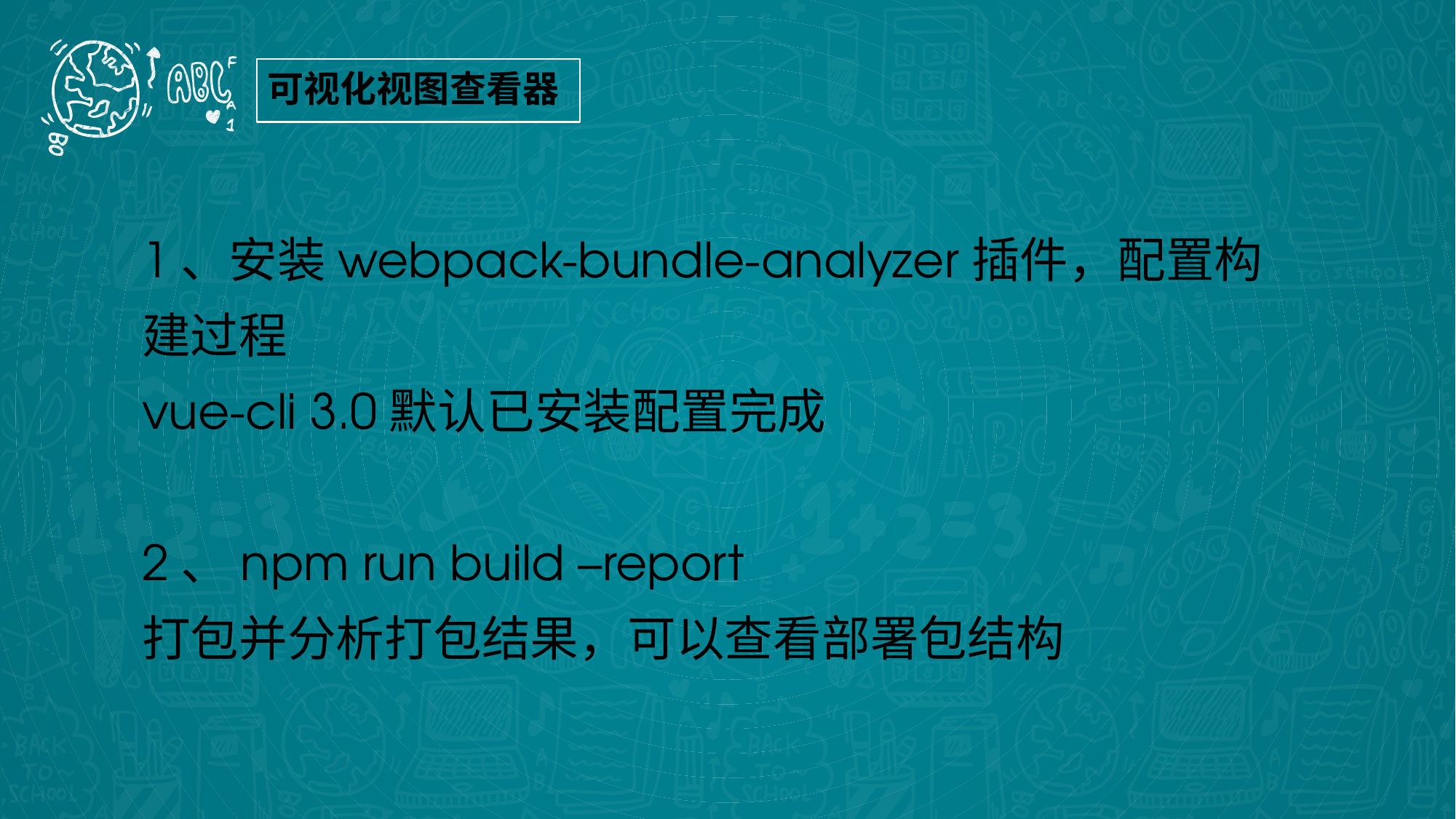

可视化视图查看器
1、安装webpack-bundle-analyzer插件，配置构建过程
vue-cli 3.0默认已安装配置完成

2、npm run build –report
打包并分析打包结果，可以查看部署包结构